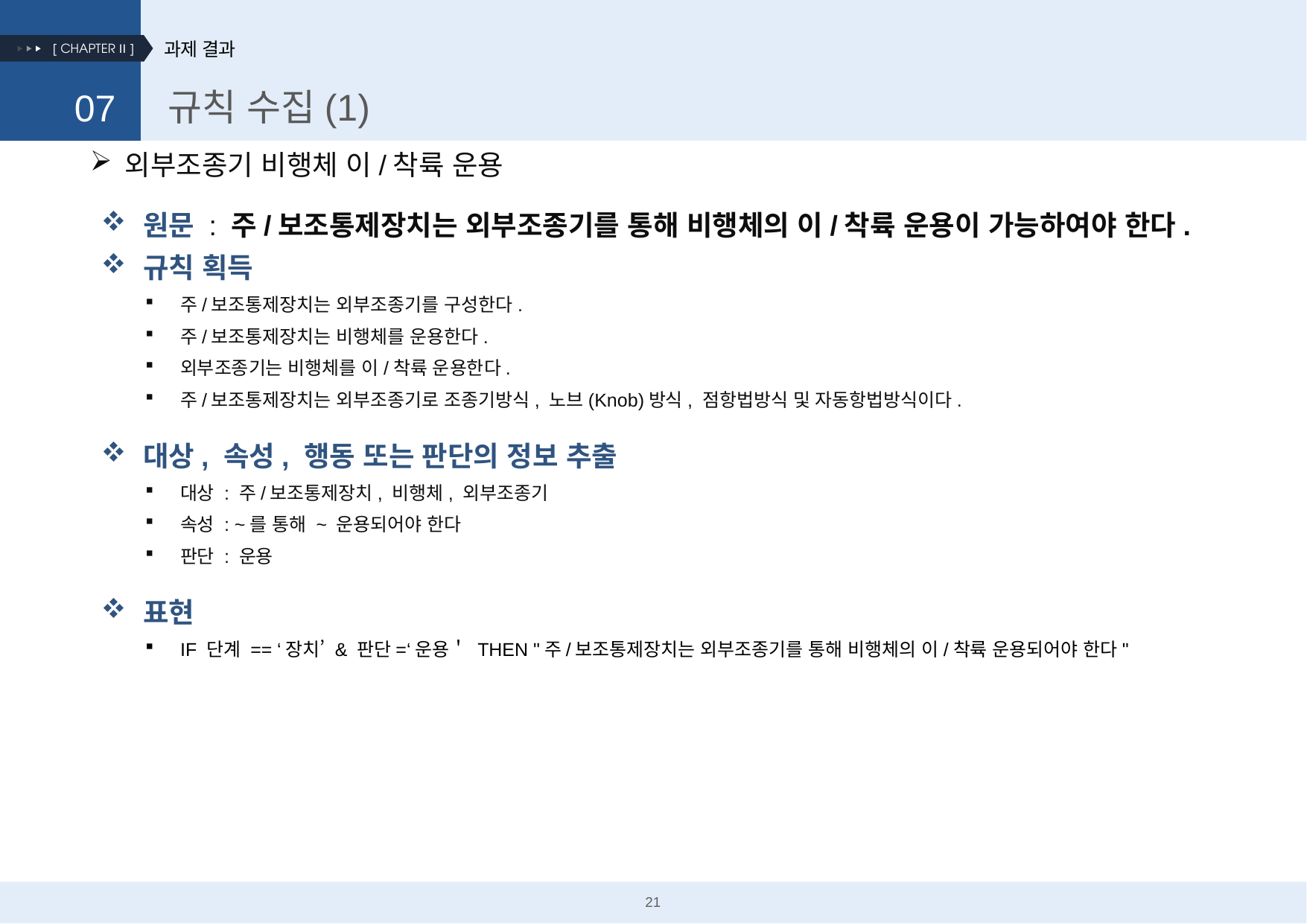

규칙 수집(1)
07
외부조종기 비행체 이/착륙 운용
원문 : 주/보조통제장치는 외부조종기를 통해 비행체의 이/착륙 운용이 가능하여야 한다.
규칙 획득
주/보조통제장치는 외부조종기를 구성한다.
주/보조통제장치는 비행체를 운용한다.
외부조종기는 비행체를 이/착륙 운용한다.
주/보조통제장치는 외부조종기로 조종기방식, 노브(Knob)방식, 점항법방식 및 자동항법방식이다.
대상, 속성, 행동 또는 판단의 정보 추출
대상 : 주/보조통제장치, 비행체, 외부조종기
속성 : ~를 통해 ~ 운용되어야 한다
판단 : 운용
표현
IF 단계 == ‘장치’ & 판단=‘운용＇ THEN "주/보조통제장치는 외부조종기를 통해 비행체의 이/착륙 운용되어야 한다"